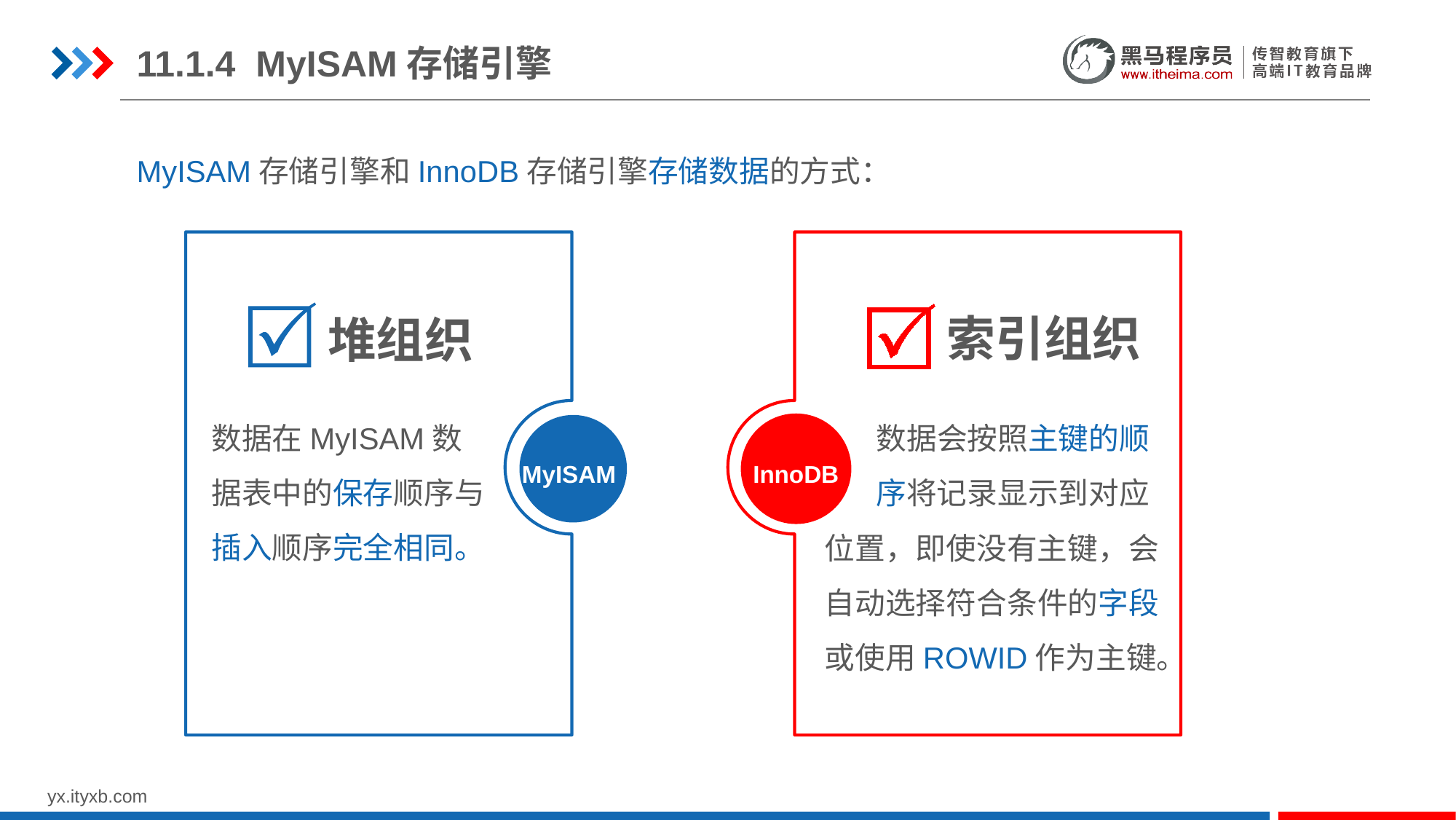

11.1.4  MyISAM存储引擎
MyISAM存储引擎和InnoDB存储引擎存储数据的方式：

索引组织
堆组织

数据在MyISAM数据表中的保存顺序与插入顺序完全相同。
数据会按照主键的顺序将记录显示到对应

InnoDB
MyISAM
位置，即使没有主键，会自动选择符合条件的字段或使用ROWID作为主键。